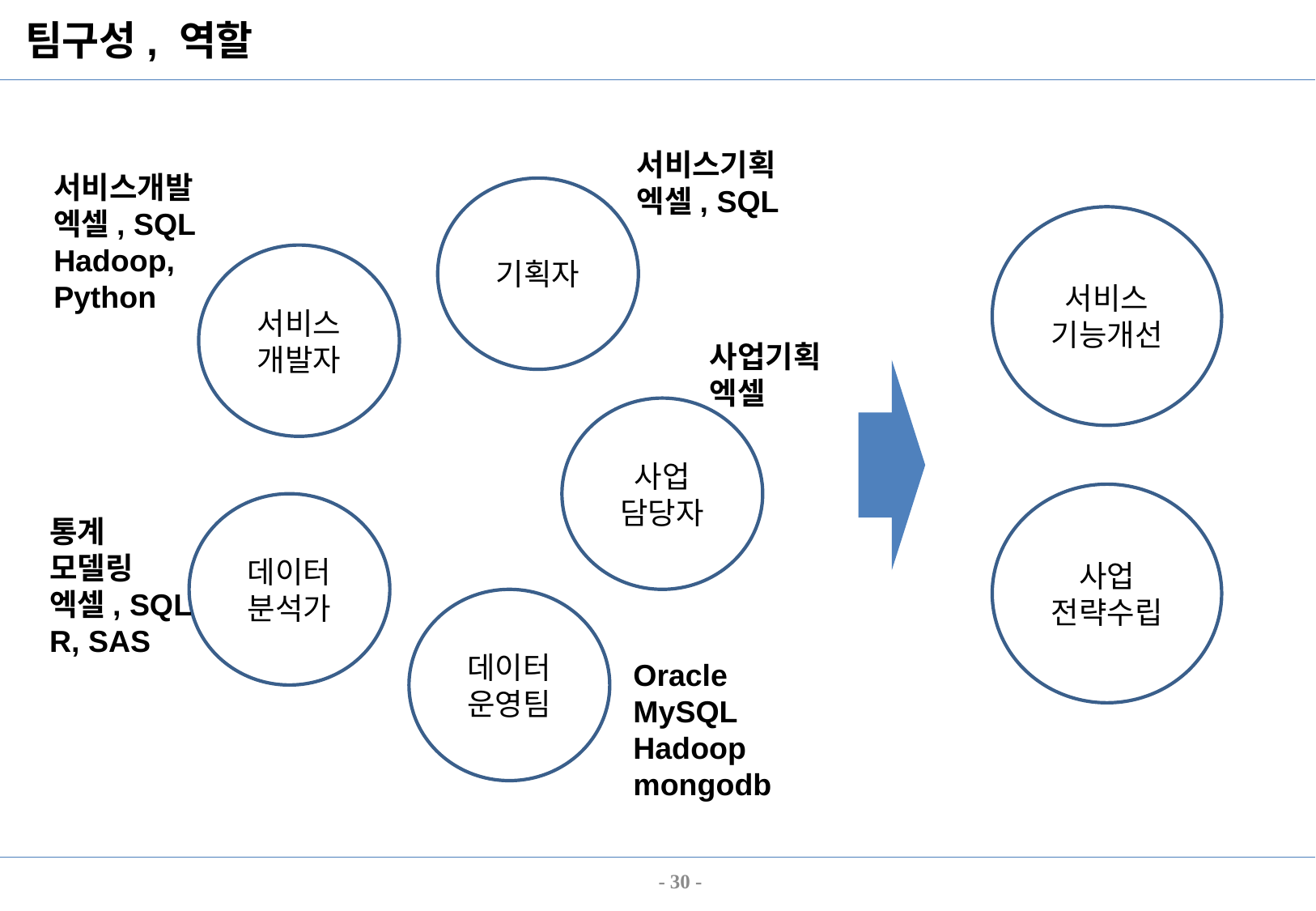

# 팀구성, 역할
서비스기획
엑셀, SQL
서비스개발
엑셀, SQL
Hadoop,
Python
기획자
서비스
기능개선
서비스
개발자
사업기획
엑셀

사업
담당자
사업
전략수립
데이터
분석가
통계
모델링
엑셀, SQL
R, SAS
데이터
운영팀
Oracle
MySQL
Hadoop
mongodb
- 30 -